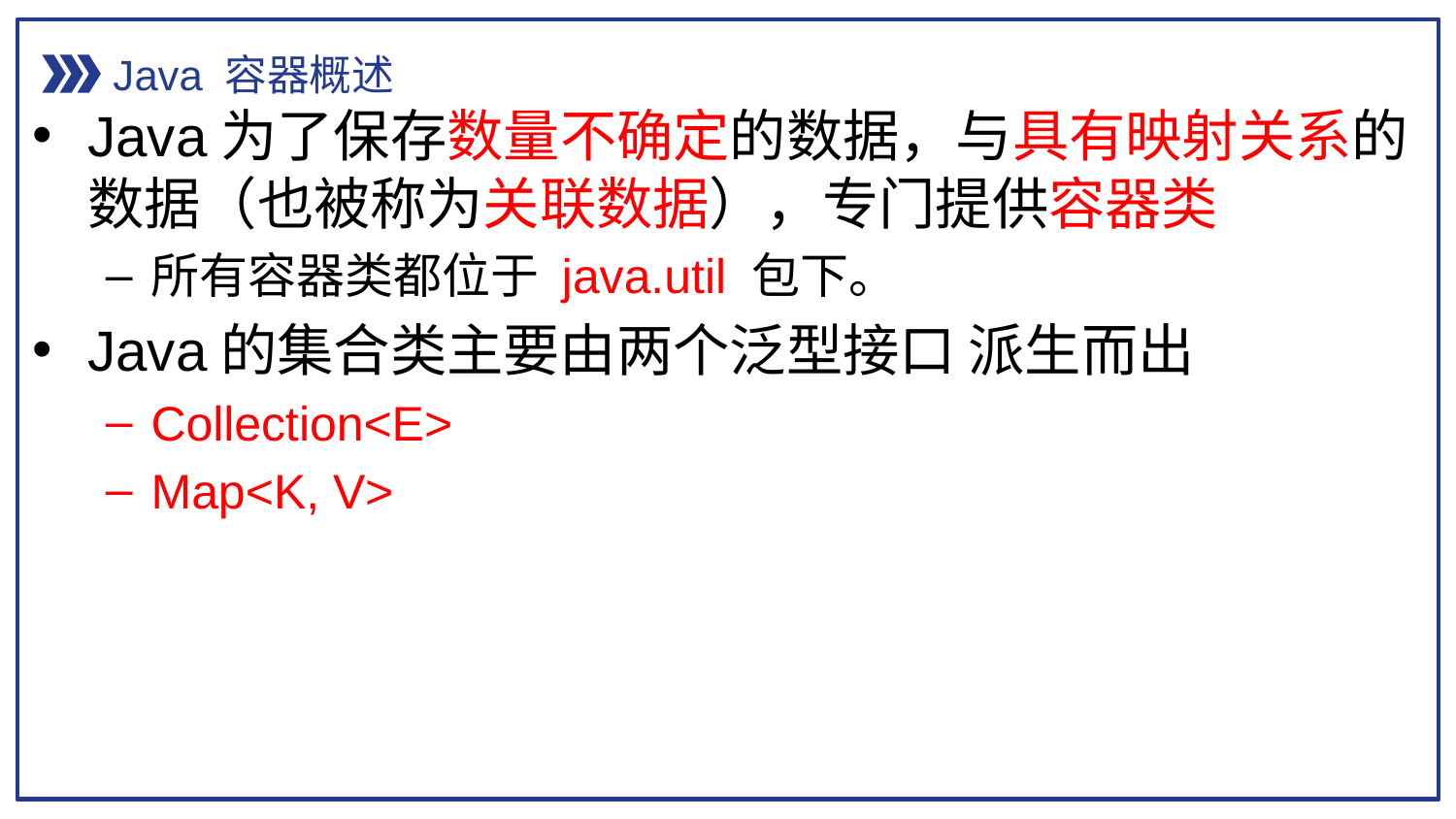

Java 容器概述

Java为了保存数量不确定的数据，与具有映射关系的数据（也被称为关联数据），专门提供容器类
所有容器类都位于 java.util 包下。
Java的集合类主要由两个泛型接口 派生而出
Collection<E>
Map<K, V>